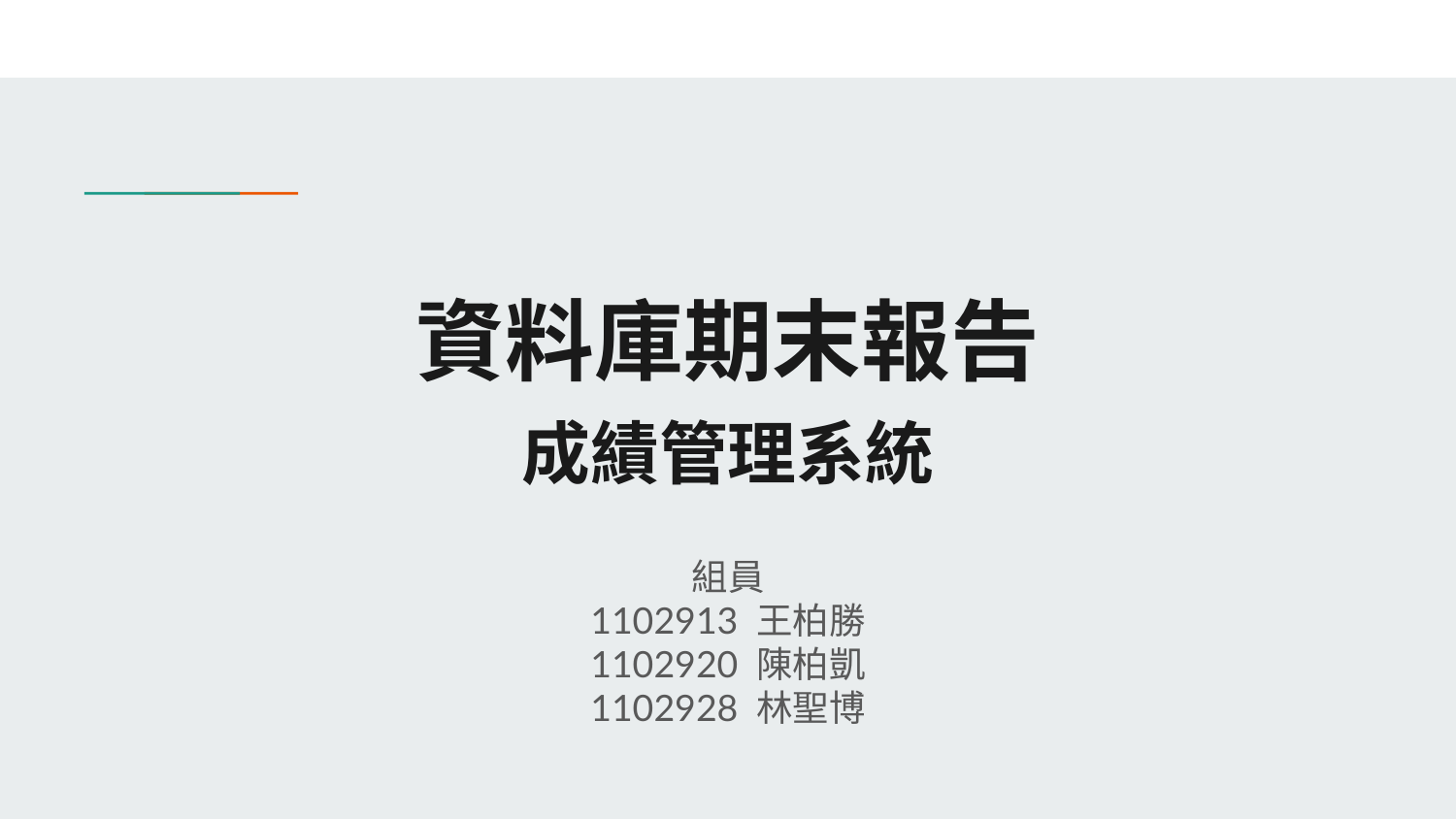

# 資料庫期末報告
成績管理系統
組員
1102913 王柏勝
1102920 陳柏凱
1102928 林聖博